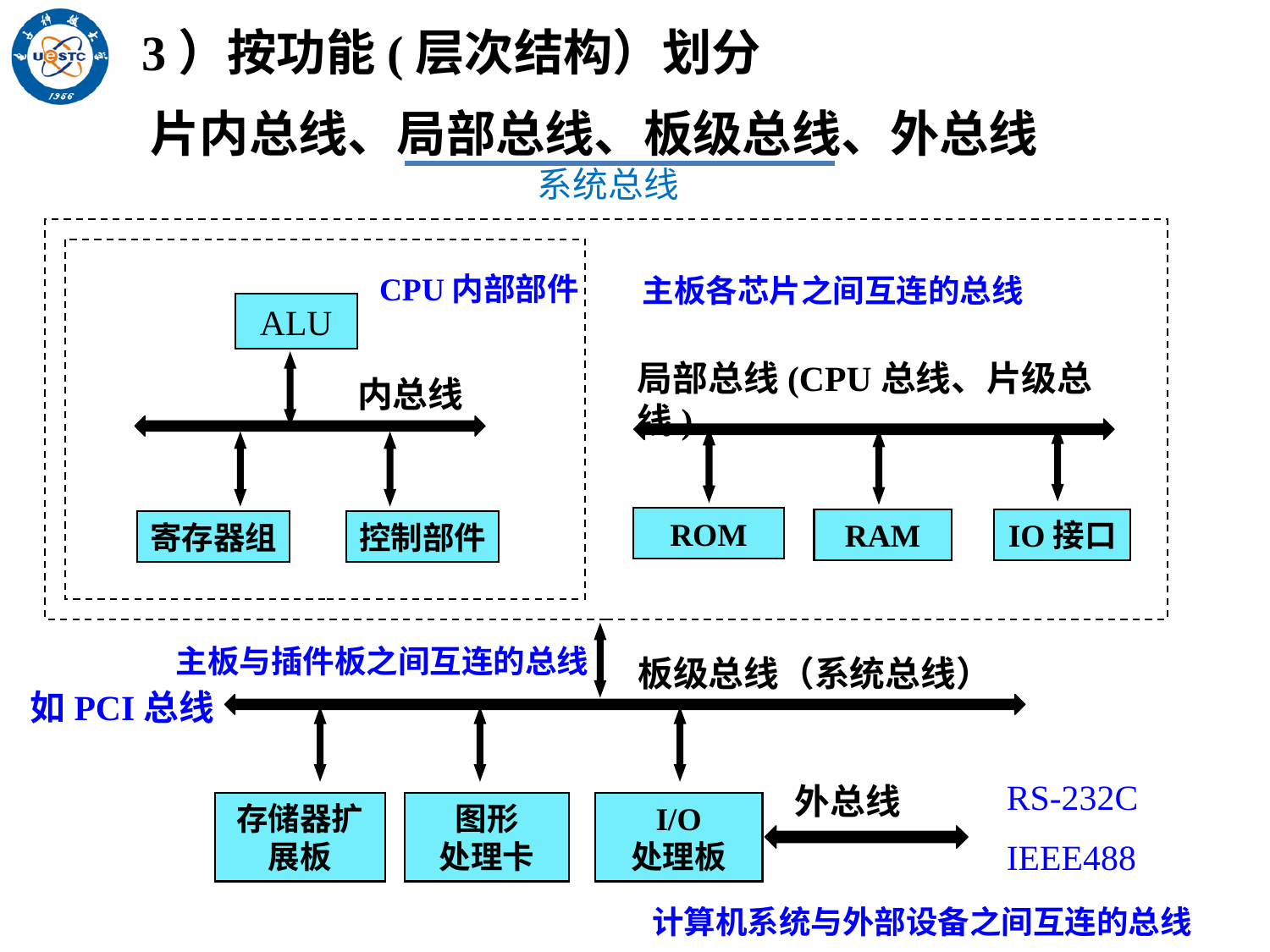

3）按功能(层次结构）划分
片内总线、局部总线、板级总线、外总线
系统总线

ALU

内总线

寄存器组
控制部件

CPU内部部件
主板各芯片之间互连的总线
局部总线(CPU总线、片级总线)

ROM
RAM

IO接口

板级总线（系统总线）

存储器扩展板
图形
处理卡
I/O
处理板

主板与插件板之间互连的总线
如PCI总线
RS-232C
IEEE488
外总线

计算机系统与外部设备之间互连的总线